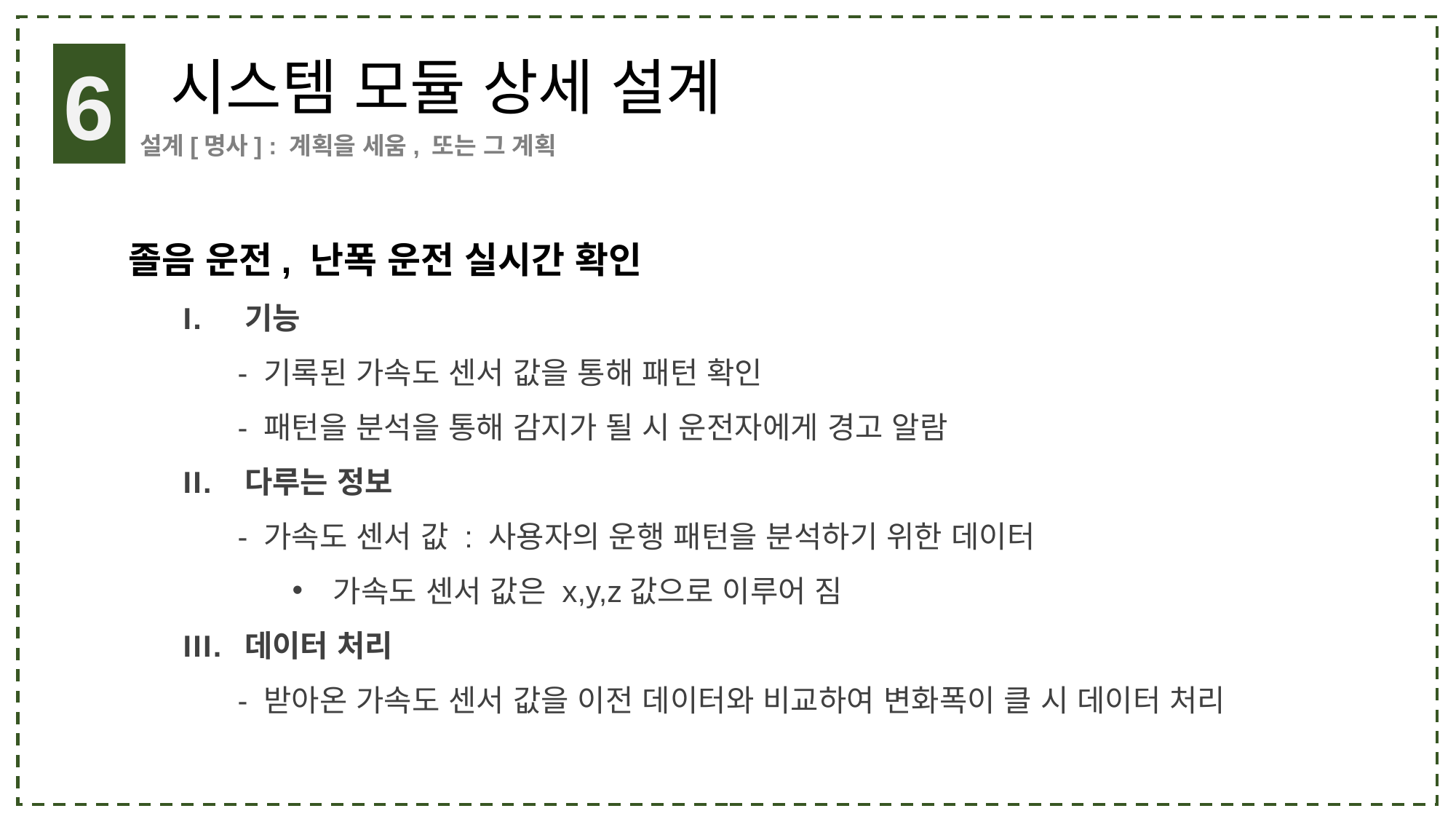

6
시스템 모듈 상세 설계
설계[명사] : 계획을 세움, 또는 그 계획
졸음 운전, 난폭 운전 실시간 확인
기능
- 기록된 가속도 센서 값을 통해 패턴 확인
- 패턴을 분석을 통해 감지가 될 시 운전자에게 경고 알람
다루는 정보
- 가속도 센서 값 : 사용자의 운행 패턴을 분석하기 위한 데이터
가속도 센서 값은 x,y,z값으로 이루어 짐
데이터 처리
- 받아온 가속도 센서 값을 이전 데이터와 비교하여 변화폭이 클 시 데이터 처리